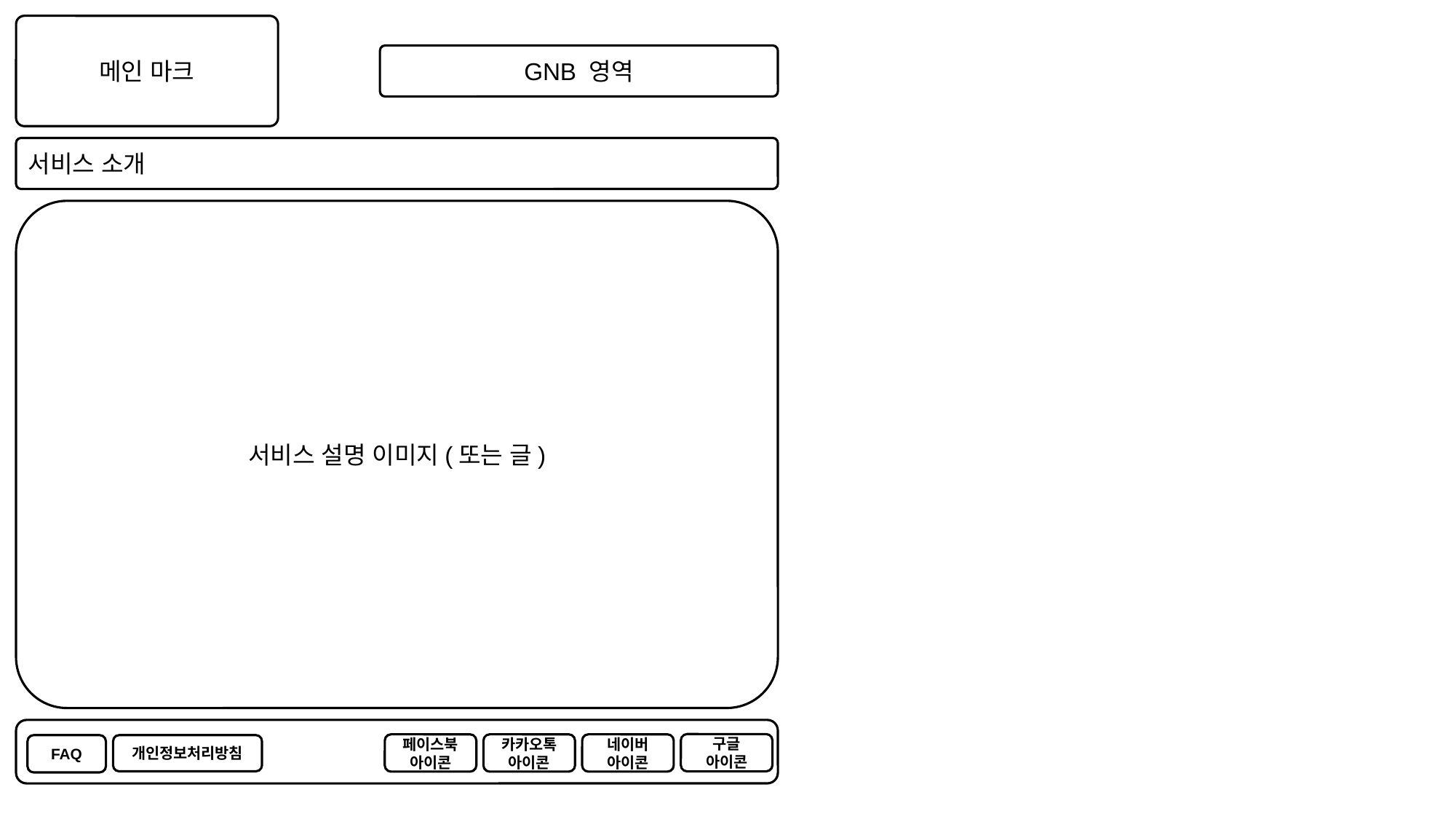

메인 마크
GNB 영역
서비스 소개
서비스 설명 이미지(또는 글)

구글
아이콘
카카오톡
아이콘
네이버
아이콘
페이스북
아이콘
FAQ
개인정보처리방침